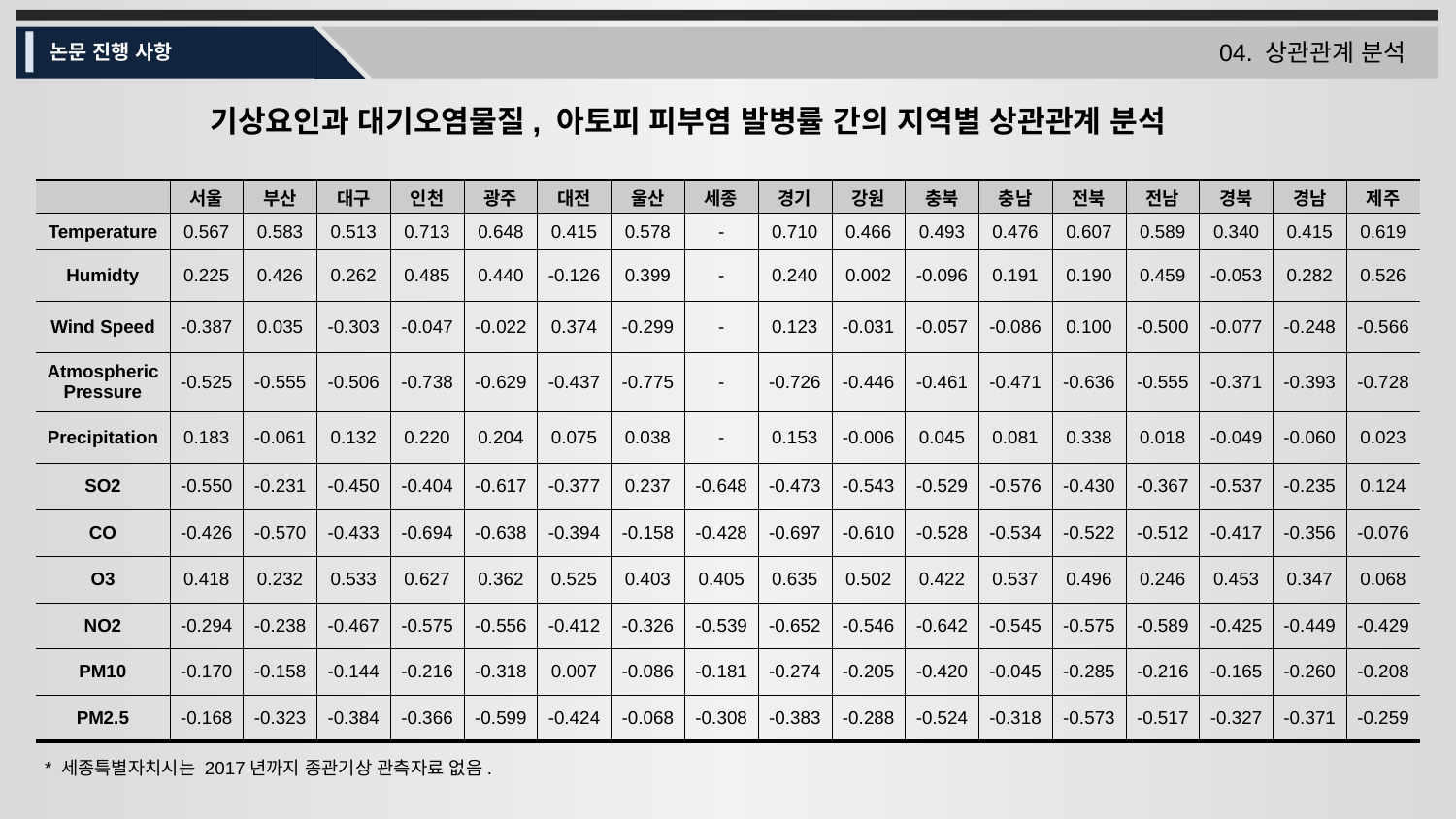

04. 상관관계 분석

논문 진행 사항
기상요인과 대기오염물질, 아토피 피부염 발병률 간의 지역별 상관관계 분석
|  | 서울 | 부산 | 대구 | 인천 | 광주 | 대전 | 울산 | 세종 | 경기 | 강원 | 충북 | 충남 | 전북 | 전남 | 경북 | 경남 | 제주 |
| --- | --- | --- | --- | --- | --- | --- | --- | --- | --- | --- | --- | --- | --- | --- | --- | --- | --- |
| Temperature | 0.567 | 0.583 | 0.513 | 0.713 | 0.648 | 0.415 | 0.578 | - | 0.710 | 0.466 | 0.493 | 0.476 | 0.607 | 0.589 | 0.340 | 0.415 | 0.619 |
| Humidty | 0.225 | 0.426 | 0.262 | 0.485 | 0.440 | -0.126 | 0.399 | - | 0.240 | 0.002 | -0.096 | 0.191 | 0.190 | 0.459 | -0.053 | 0.282 | 0.526 |
| Wind Speed | -0.387 | 0.035 | -0.303 | -0.047 | -0.022 | 0.374 | -0.299 | - | 0.123 | -0.031 | -0.057 | -0.086 | 0.100 | -0.500 | -0.077 | -0.248 | -0.566 |
| Atmospheric Pressure | -0.525 | -0.555 | -0.506 | -0.738 | -0.629 | -0.437 | -0.775 | - | -0.726 | -0.446 | -0.461 | -0.471 | -0.636 | -0.555 | -0.371 | -0.393 | -0.728 |
| Precipitation | 0.183 | -0.061 | 0.132 | 0.220 | 0.204 | 0.075 | 0.038 | - | 0.153 | -0.006 | 0.045 | 0.081 | 0.338 | 0.018 | -0.049 | -0.060 | 0.023 |
| SO2 | -0.550 | -0.231 | -0.450 | -0.404 | -0.617 | -0.377 | 0.237 | -0.648 | -0.473 | -0.543 | -0.529 | -0.576 | -0.430 | -0.367 | -0.537 | -0.235 | 0.124 |
| CO | -0.426 | -0.570 | -0.433 | -0.694 | -0.638 | -0.394 | -0.158 | -0.428 | -0.697 | -0.610 | -0.528 | -0.534 | -0.522 | -0.512 | -0.417 | -0.356 | -0.076 |
| O3 | 0.418 | 0.232 | 0.533 | 0.627 | 0.362 | 0.525 | 0.403 | 0.405 | 0.635 | 0.502 | 0.422 | 0.537 | 0.496 | 0.246 | 0.453 | 0.347 | 0.068 |
| NO2 | -0.294 | -0.238 | -0.467 | -0.575 | -0.556 | -0.412 | -0.326 | -0.539 | -0.652 | -0.546 | -0.642 | -0.545 | -0.575 | -0.589 | -0.425 | -0.449 | -0.429 |
| PM10 | -0.170 | -0.158 | -0.144 | -0.216 | -0.318 | 0.007 | -0.086 | -0.181 | -0.274 | -0.205 | -0.420 | -0.045 | -0.285 | -0.216 | -0.165 | -0.260 | -0.208 |
| PM2.5 | -0.168 | -0.323 | -0.384 | -0.366 | -0.599 | -0.424 | -0.068 | -0.308 | -0.383 | -0.288 | -0.524 | -0.318 | -0.573 | -0.517 | -0.327 | -0.371 | -0.259 |
* 세종특별자치시는 2017년까지 종관기상 관측자료 없음.